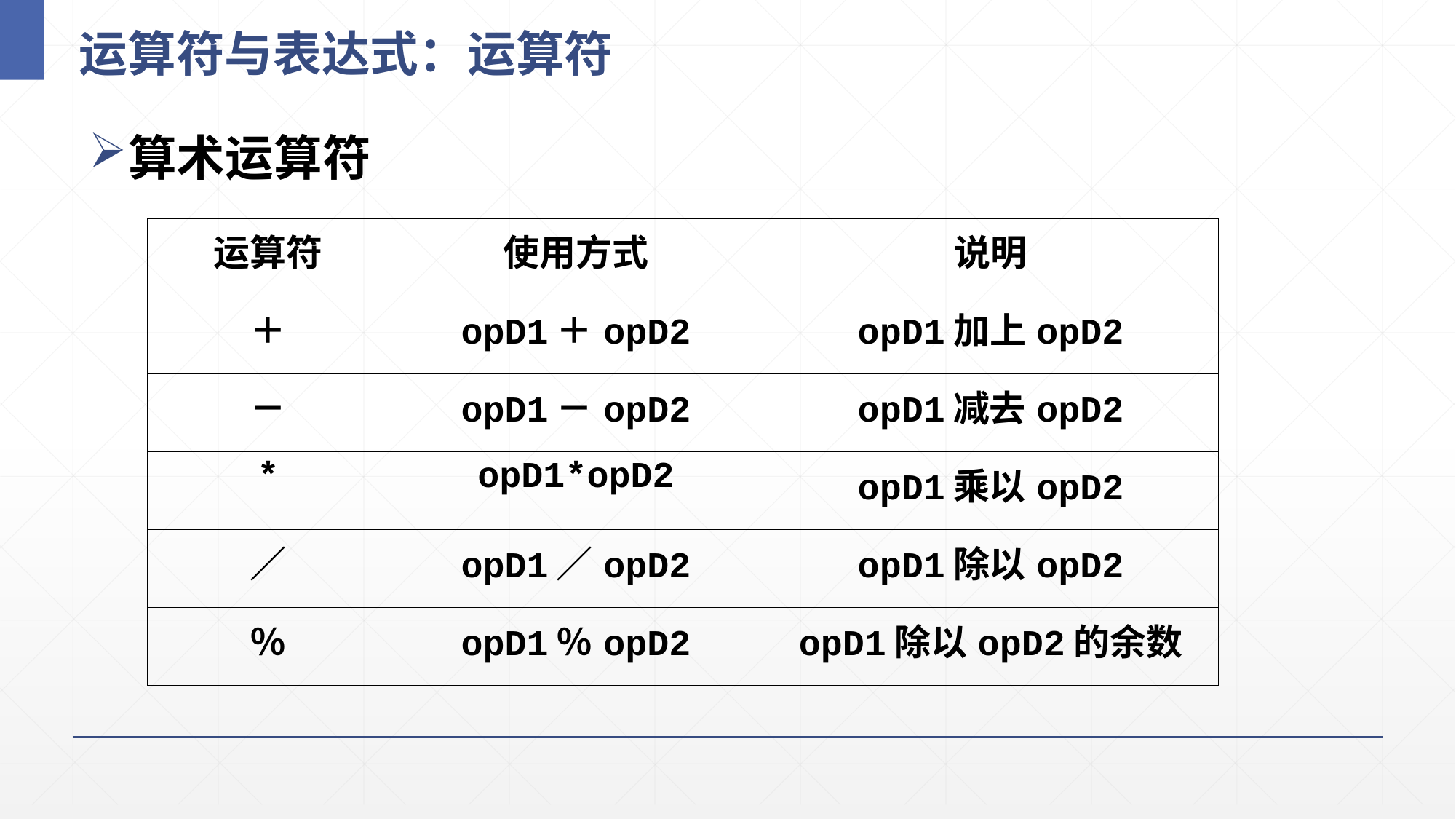

# 运算符与表达式：运算符
算术运算符
| 运算符 | 使用方式 | 说明 |
| --- | --- | --- |
| ＋ | opD1＋opD2 | opD1加上opD2 |
| － | opD1－opD2 | opD1减去opD2 |
| \* | opD1\*opD2 | opD1乘以opD2 |
| ／ | opD1／opD2 | opD1除以opD2 |
| ％ | opD1％opD2 | opD1除以opD2的余数 |